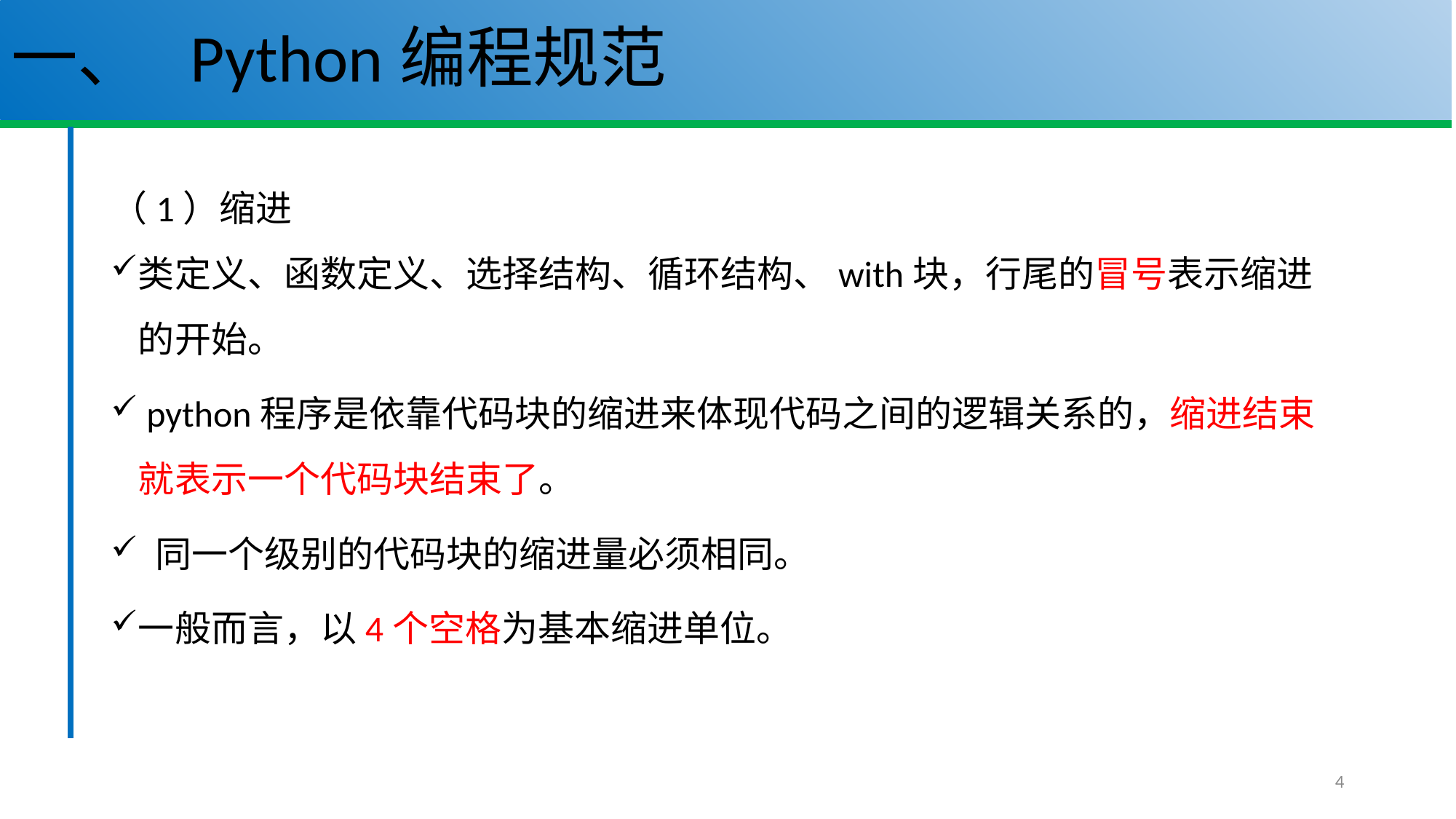

# 一、  Python编程规范
（1）缩进
类定义、函数定义、选择结构、循环结构、with块，行尾的冒号表示缩进的开始。
 python程序是依靠代码块的缩进来体现代码之间的逻辑关系的，缩进结束就表示一个代码块结束了。
 同一个级别的代码块的缩进量必须相同。
一般而言，以4个空格为基本缩进单位。
4